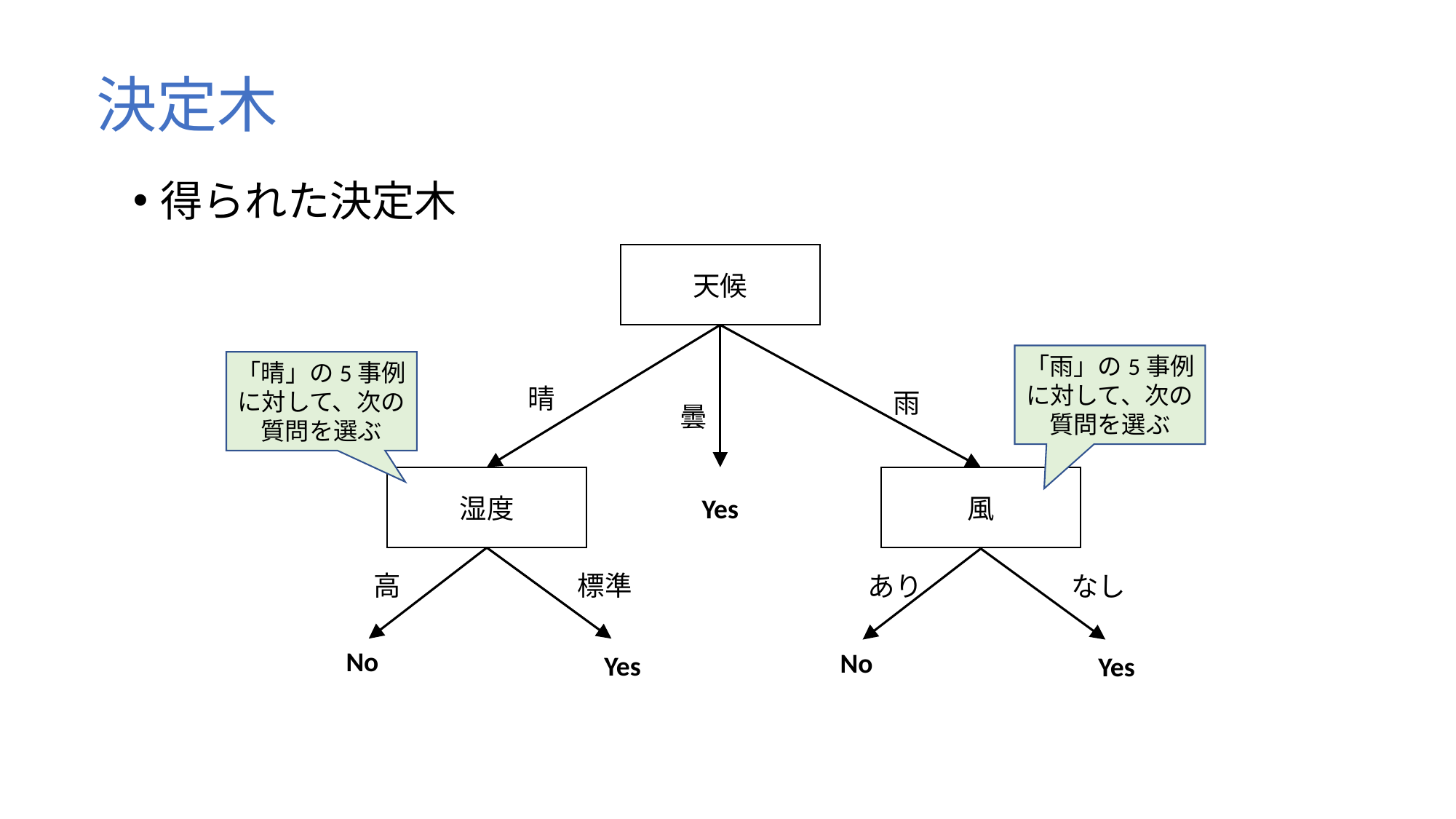

# 決定木
得られた決定木
天候
「雨」の5事例
に対して、次の質問を選ぶ
「晴」の5事例
に対して、次の質問を選ぶ
晴
雨
曇
湿度
風
Yes
高
標準
あり
なし
No
No
Yes
Yes